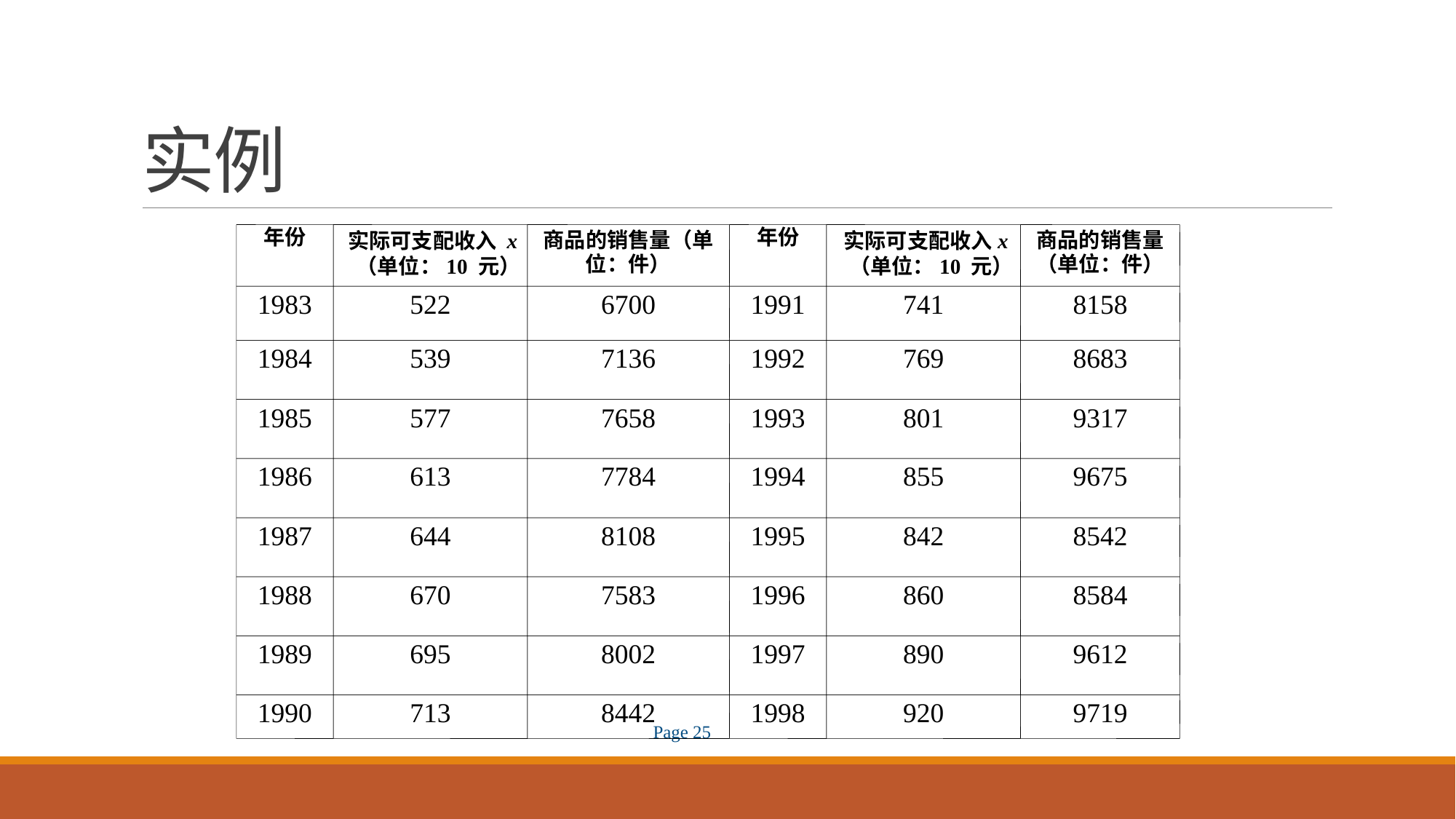

# 实例

年份

实际可支配收入 x （单位：10 元）

商品的销售量（单 位：件）

年份

实际可支配收入x （单位：10 元）

商品的销售量 （单位：件）

1983

522

6700

1991

741

8158

1984

539

7136

1992

769

8683

1985

577

7658

1993

801

9317

1986

613

7784

1994

855

9675

1987

644

8108

1995

842

8542

1988

670

7583

1996

860

8584

1989

695

8002

1997

890

9612

1990

713

8442
Page 25

1998

920

9719